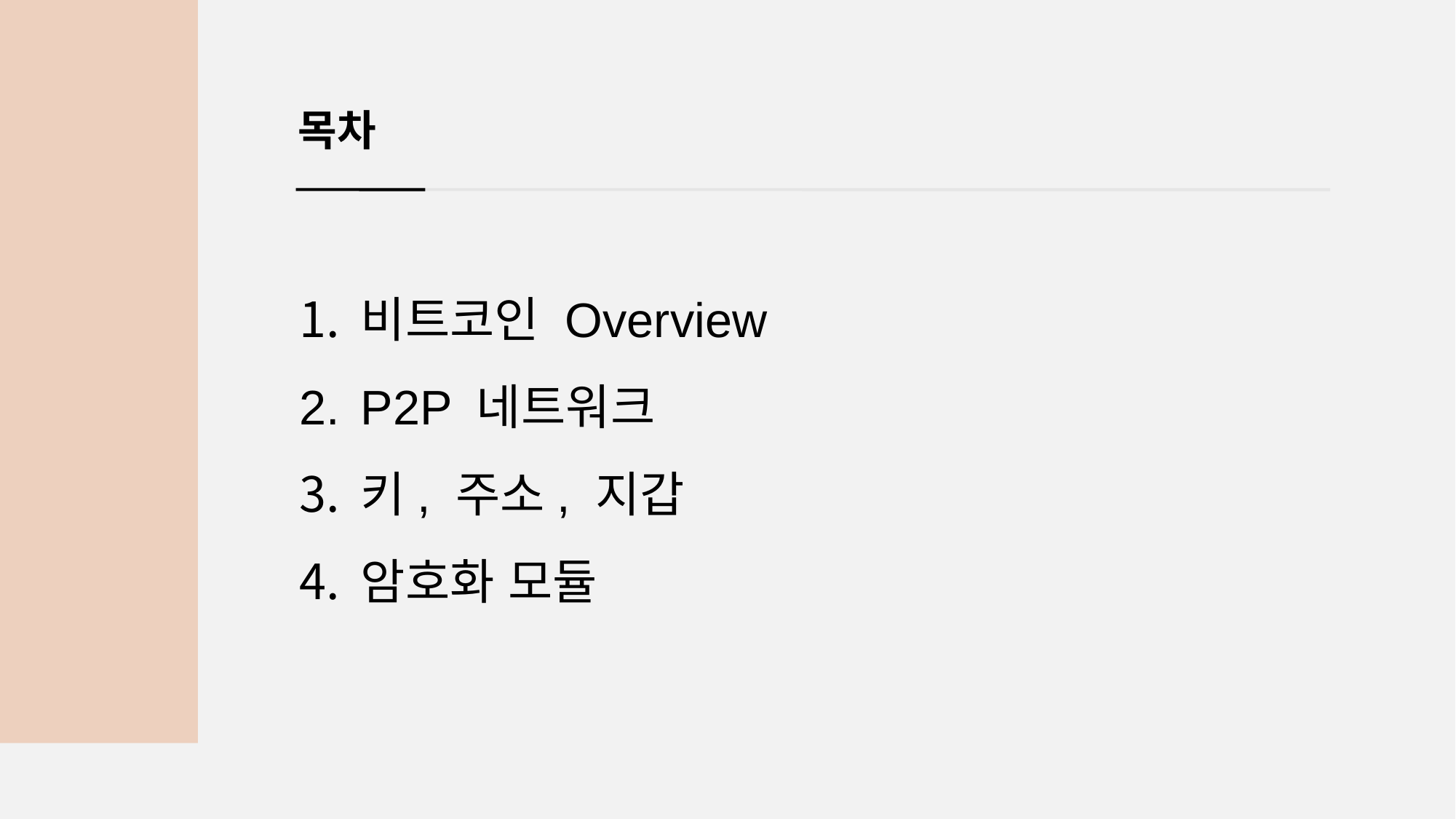

목차

비트코인 Overview
P2P 네트워크
키, 주소, 지갑
암호화 모듈